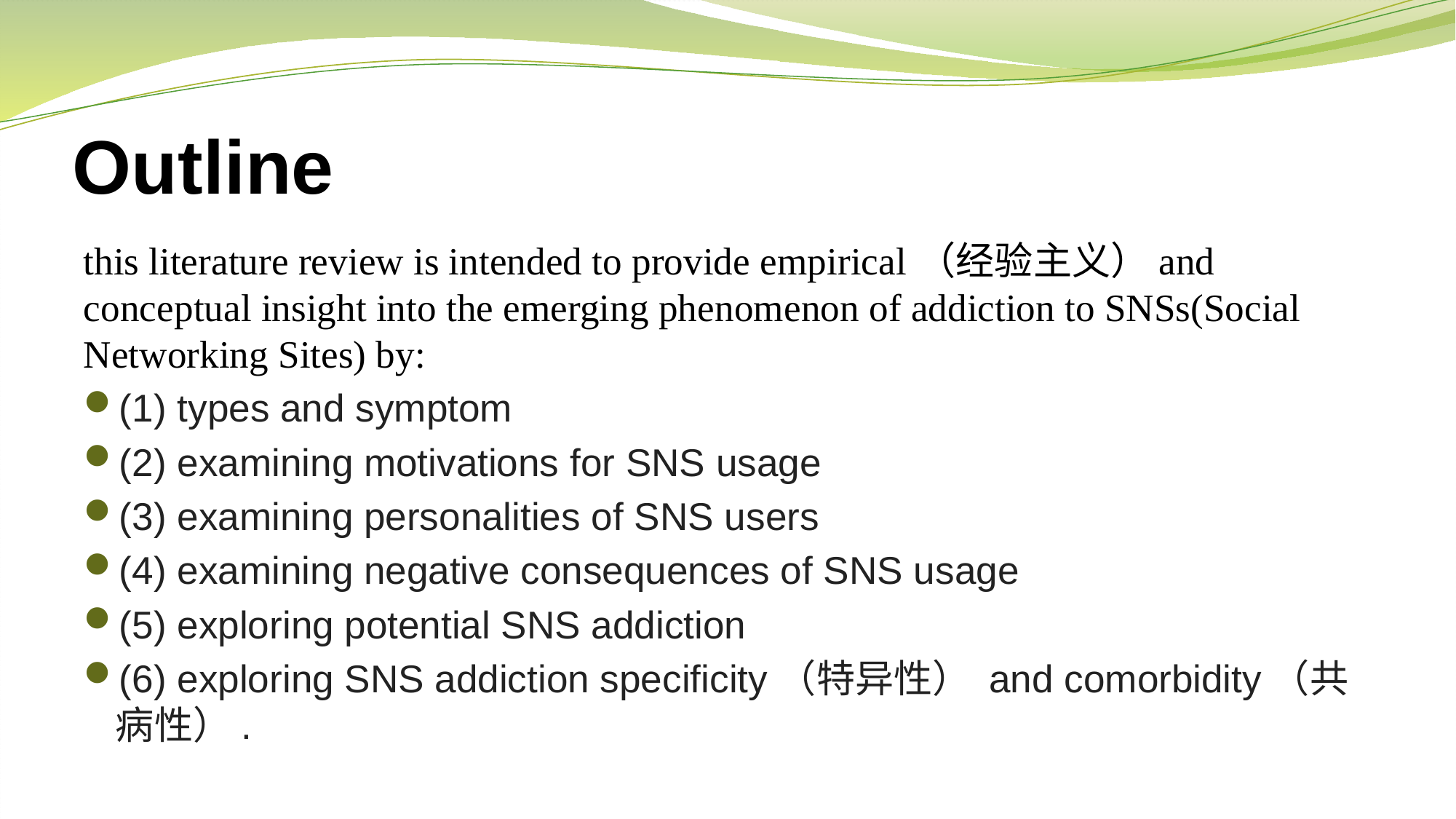

# Outline
this literature review is intended to provide empirical（经验主义）and conceptual insight into the emerging phenomenon of addiction to SNSs(Social Networking Sites) by:
(1) types and symptom
(2) examining motivations for SNS usage
(3) examining personalities of SNS users
(4) examining negative consequences of SNS usage
(5) exploring potential SNS addiction
(6) exploring SNS addiction specificity（特异性） and comorbidity（共病性）.